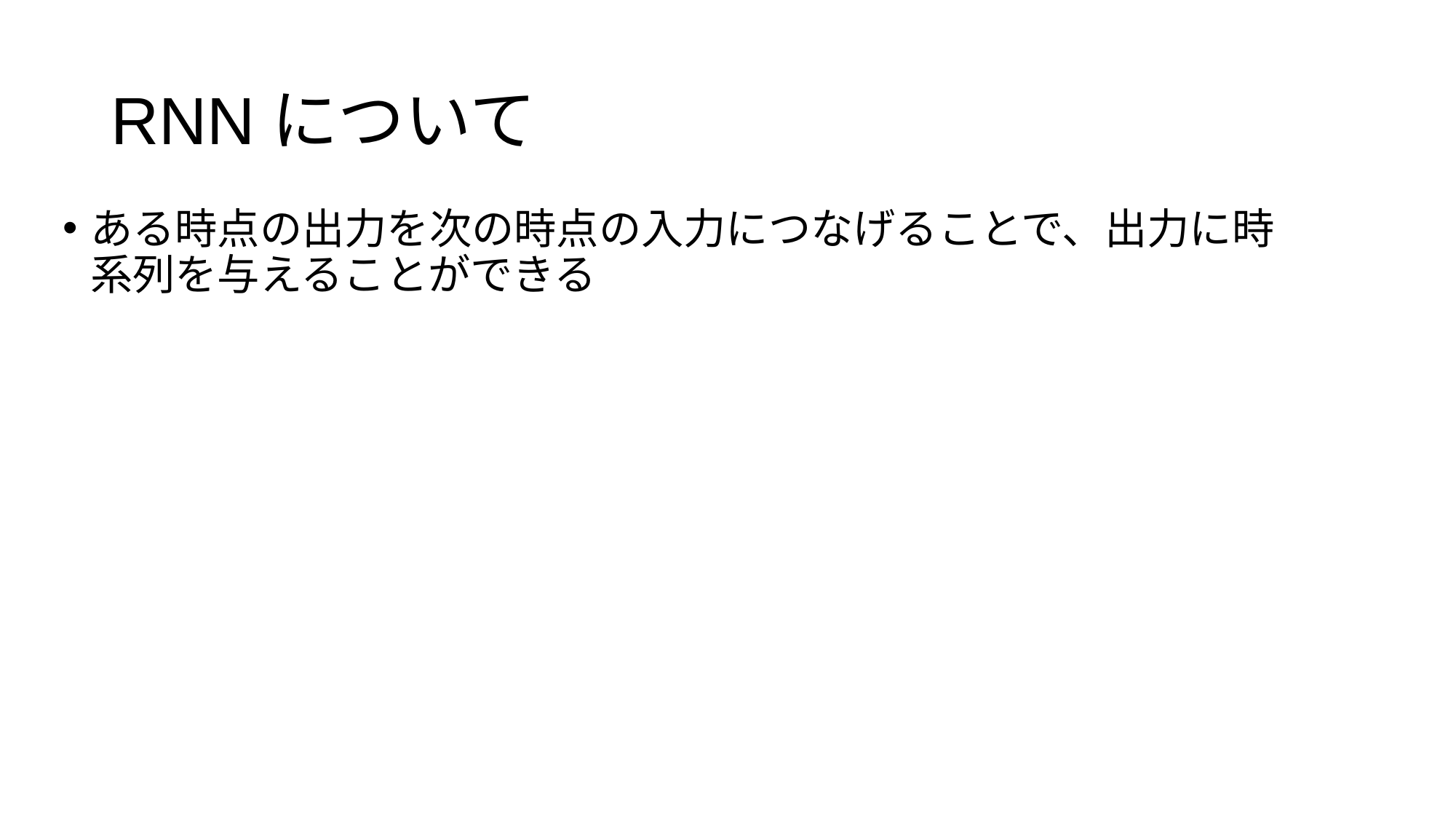

# RNNについて
ある時点の出力を次の時点の入力につなげることで、出力に時系列を与えることができる